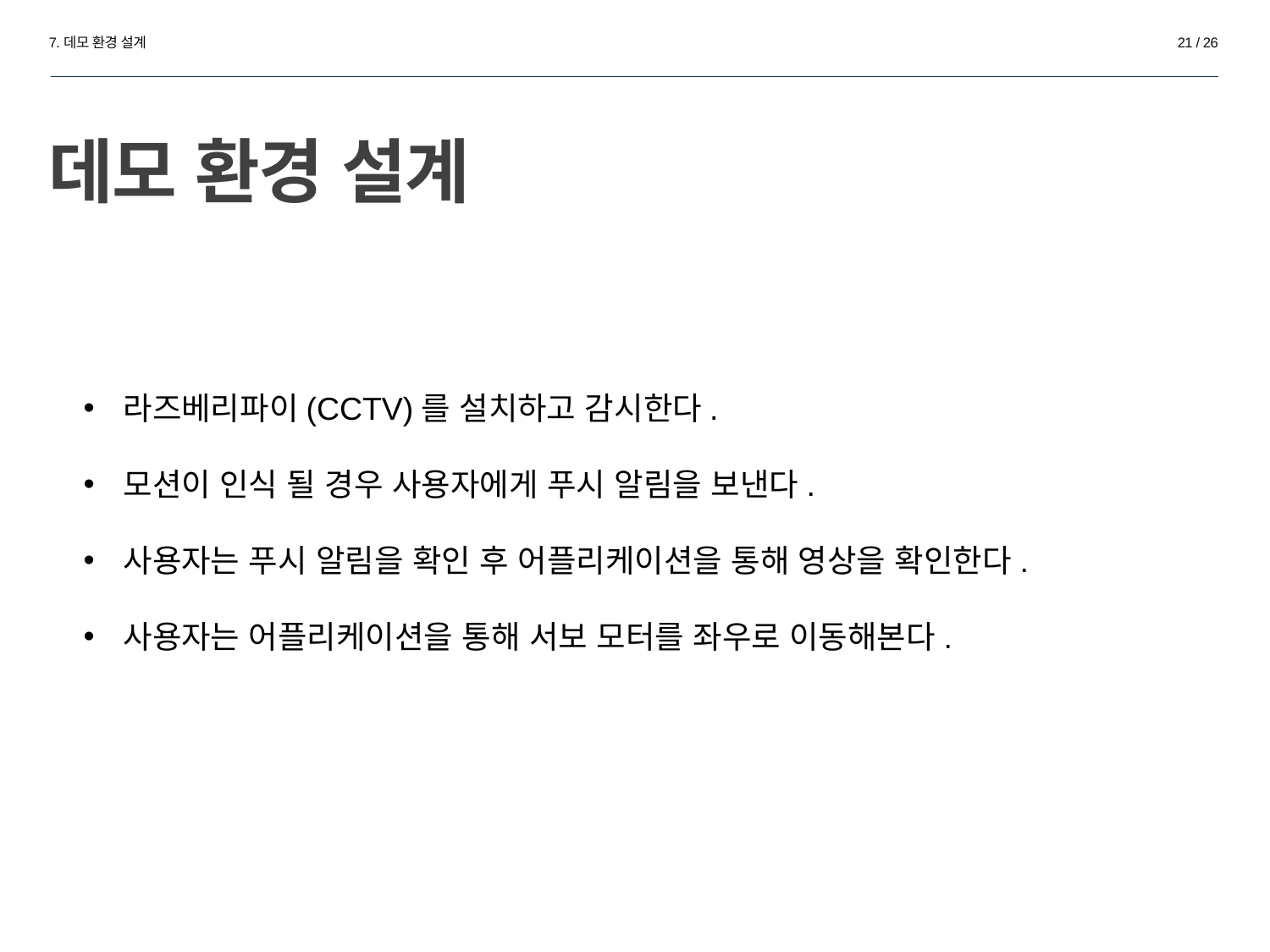

7.데모 환경 설계
21 / 26
# 데모 환경 설계
라즈베리파이(CCTV)를 설치하고 감시한다.

모션이 인식 될 경우 사용자에게 푸시 알림을 보낸다.

사용자는 푸시 알림을 확인 후 어플리케이션을 통해 영상을 확인한다.

사용자는 어플리케이션을 통해 서보 모터를 좌우로 이동해본다.